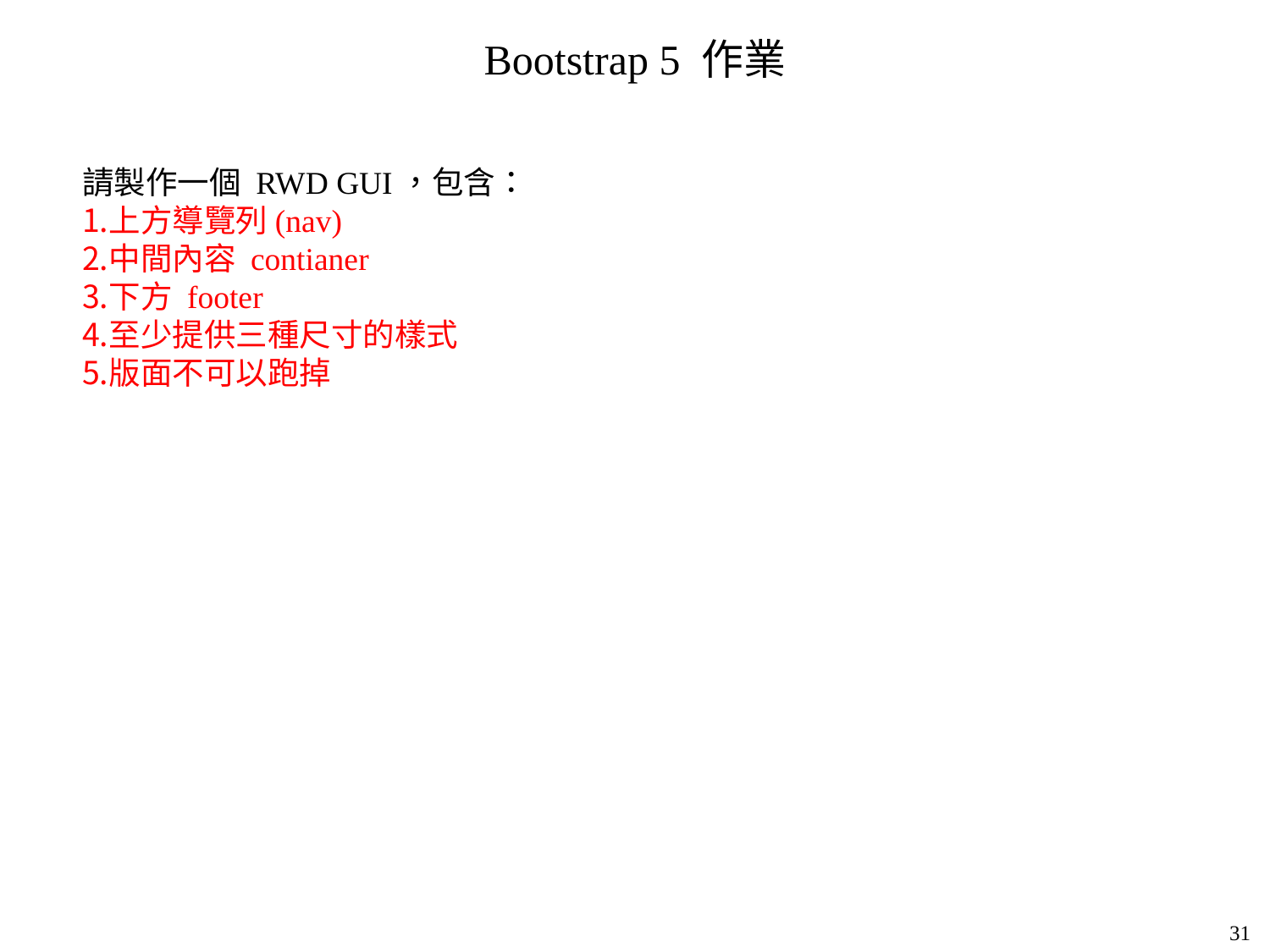

Bootstrap 5 作業
請製作一個 RWD GUI，包含：
上方導覽列(nav)
中間內容 contianer
下方 footer
至少提供三種尺寸的樣式
版面不可以跑掉
31